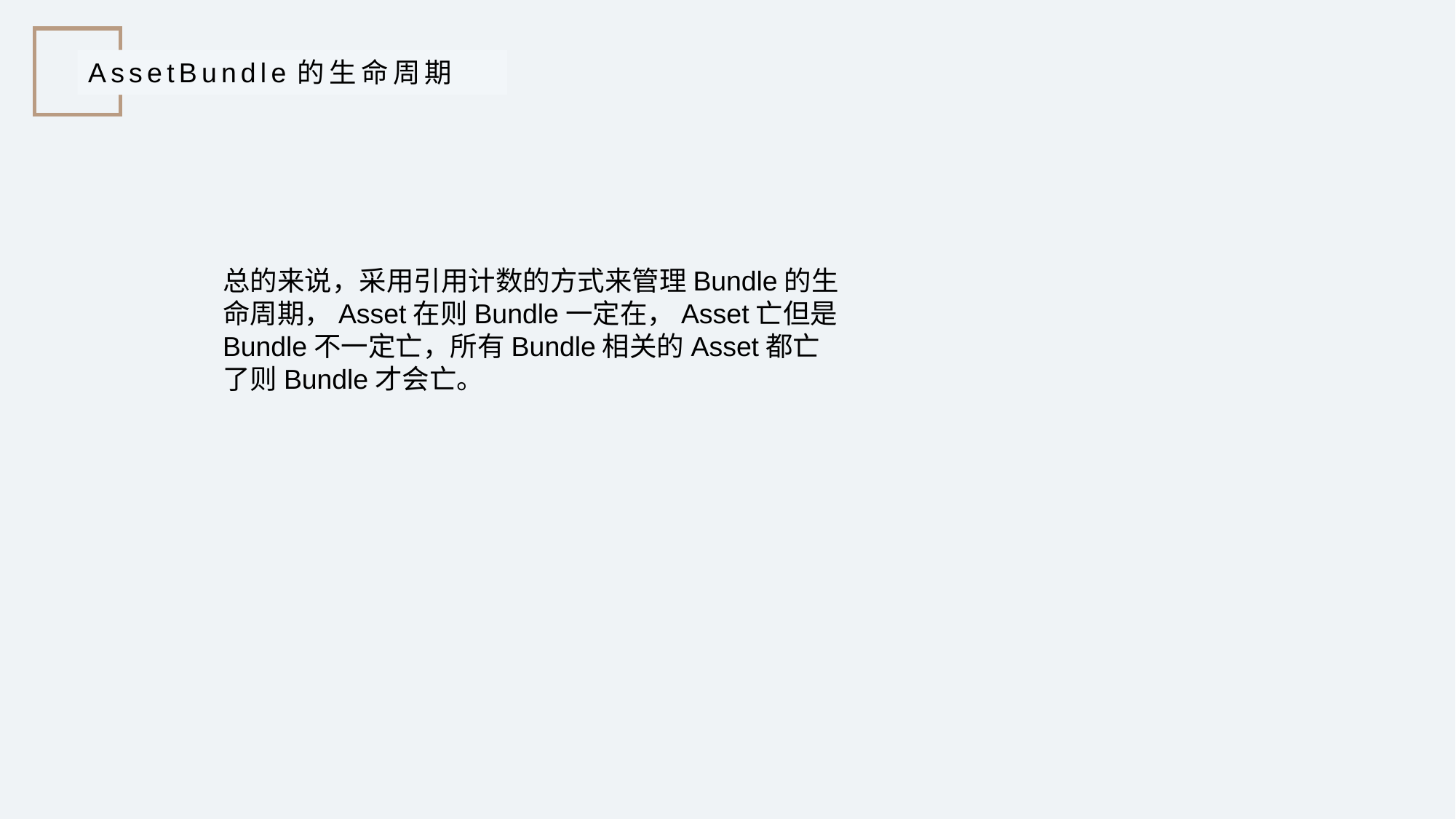

AssetBundle的生命周期
总的来说，采用引用计数的方式来管理Bundle的生命周期，Asset在则Bundle一定在，Asset亡但是Bundle不一定亡，所有Bundle相关的Asset都亡了则Bundle才会亡。